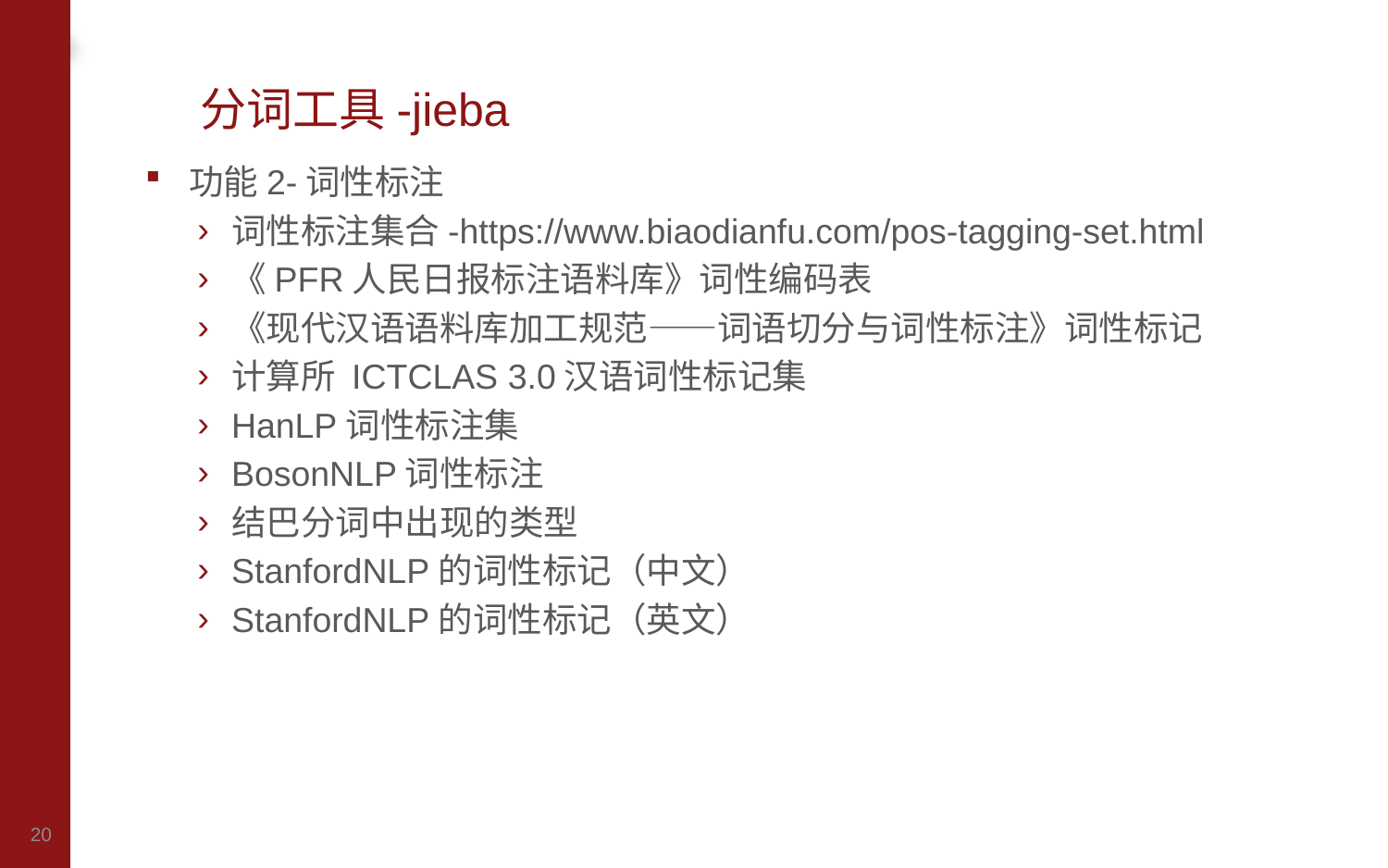

# 分词工具-jieba
功能2-词性标注
词性标注集合-https://www.biaodianfu.com/pos-tagging-set.html
《PFR人民日报标注语料库》词性编码表
《现代汉语语料库加工规范——词语切分与词性标注》词性标记
计算所 ICTCLAS 3.0汉语词性标记集
HanLP词性标注集
BosonNLP词性标注
结巴分词中出现的类型
StanfordNLP的词性标记（中文）
StanfordNLP的词性标记（英文）

20